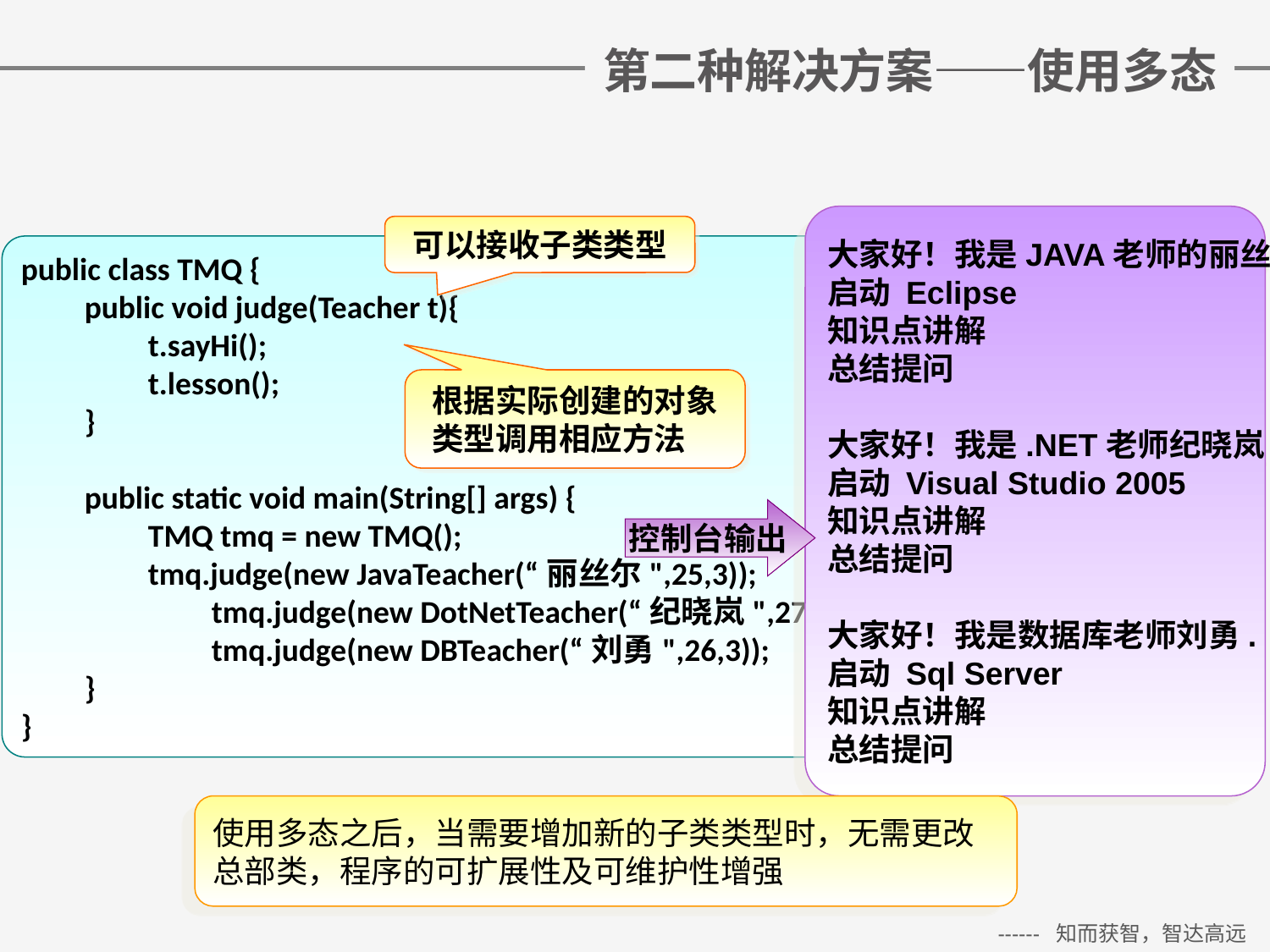

# 第二种解决方案——使用多态
大家好！我是JAVA老师的丽丝尔.
启动 Eclipse
知识点讲解
总结提问

大家好！我是.NET老师纪晓岚.
启动 Visual Studio 2005
知识点讲解
总结提问

大家好！我是数据库老师刘勇.
启动 Sql Server
知识点讲解
总结提问
可以接收子类类型
public class TMQ {
public void judge(Teacher t){
t.sayHi();
t.lesson();
}

public static void main(String[] args) {
TMQ tmq = new TMQ();
tmq.judge(new JavaTeacher(“丽丝尔",25,3));
	tmq.judge(new DotNetTeacher(“纪晓岚",27,5));
	tmq.judge(new DBTeacher(“刘勇",26,3));
}
}
根据实际创建的对象类型调用相应方法
控制台输出
使用多态之后，当需要增加新的子类类型时，无需更改总部类，程序的可扩展性及可维护性增强